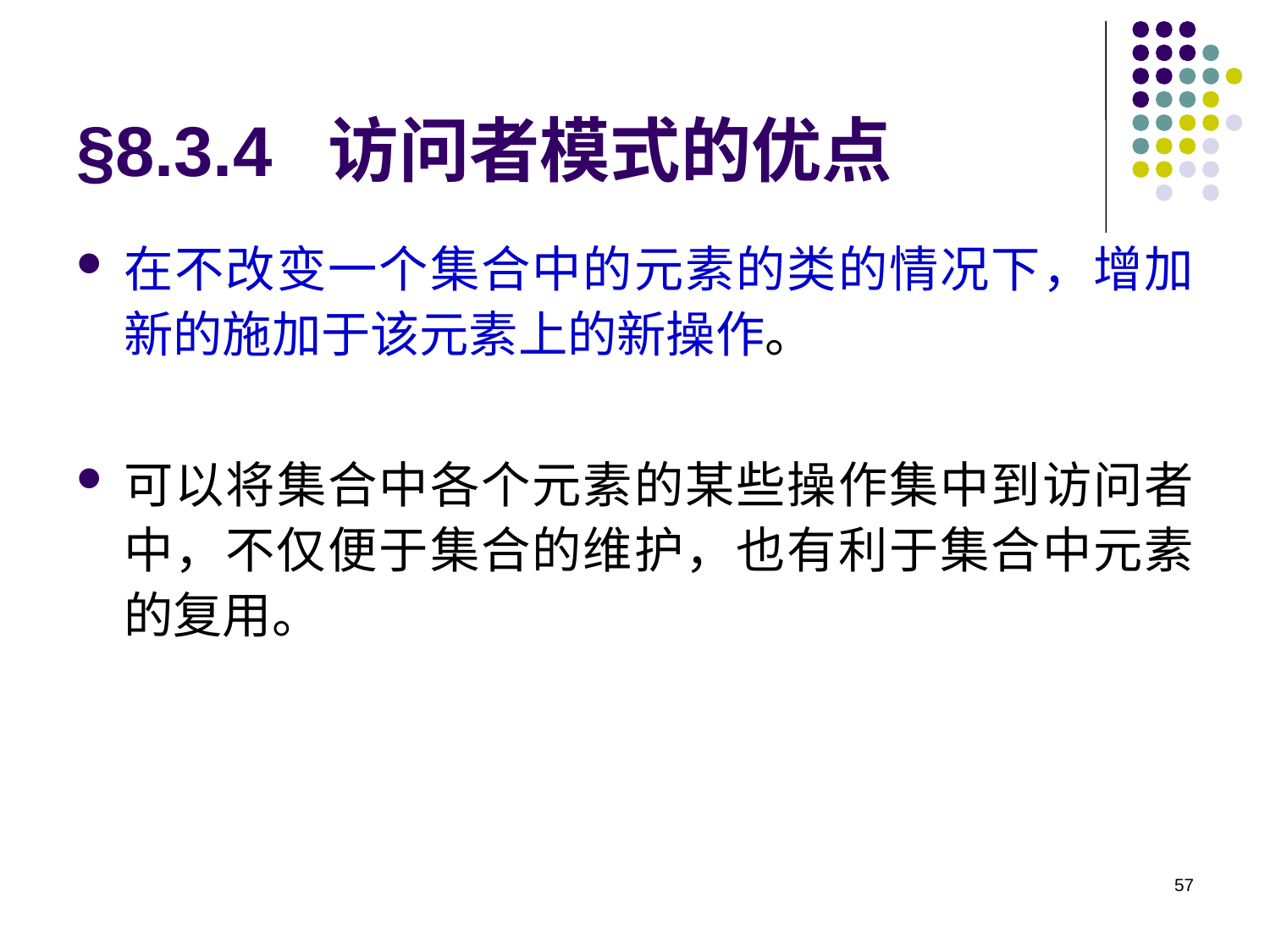

# §8.3.4  访问者模式的优点
在不改变一个集合中的元素的类的情况下，增加新的施加于该元素上的新操作。

可以将集合中各个元素的某些操作集中到访问者中，不仅便于集合的维护，也有利于集合中元素的复用。

57